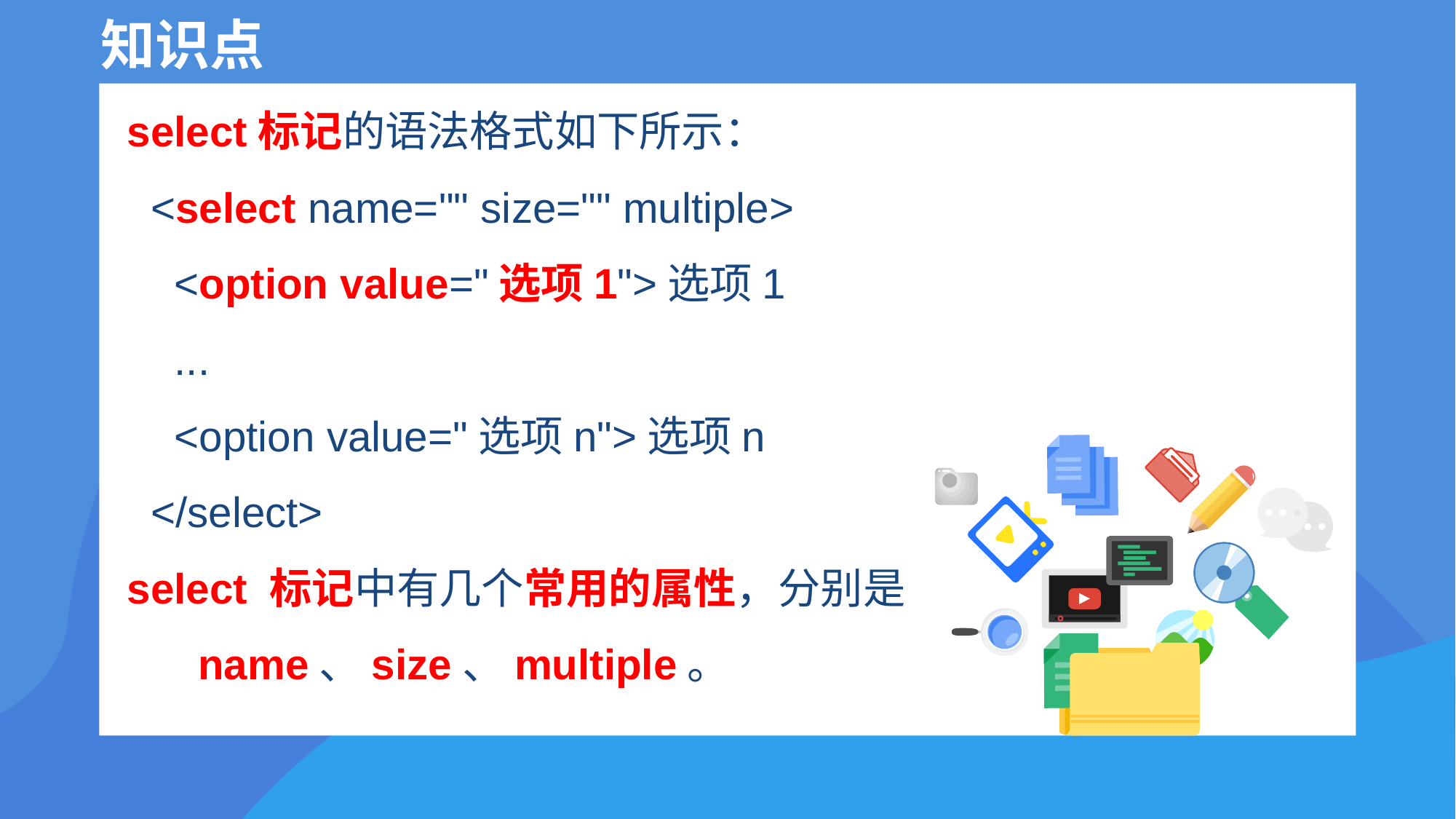

# 知识点
select标记的语法格式如下所示：
  <select name="" size="" multiple>
    <option value="选项1">选项1
    ...
    <option value="选项n">选项n
  </select>
select 标记中有几个常用的属性，分别是
      name、size、multiple。